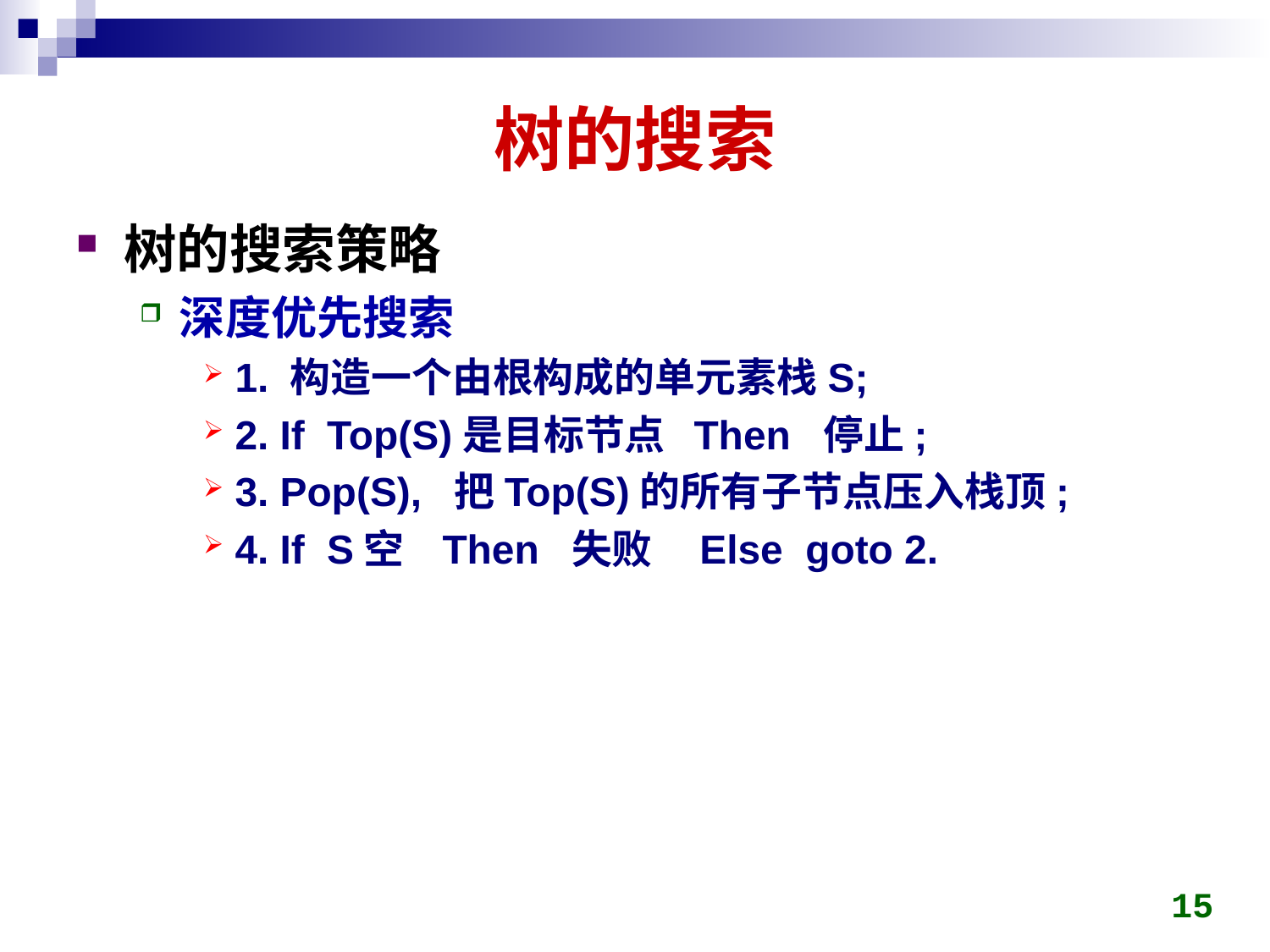

# 树的搜索
树的搜索策略
深度优先搜索
1. 构造一个由根构成的单元素栈S;
2. If  Top(S)是目标节点  Then  停止;
3. Pop(S),  把Top(S)的所有子节点压入栈顶;
4. If  S空   Then  失败    Else  goto 2.

15